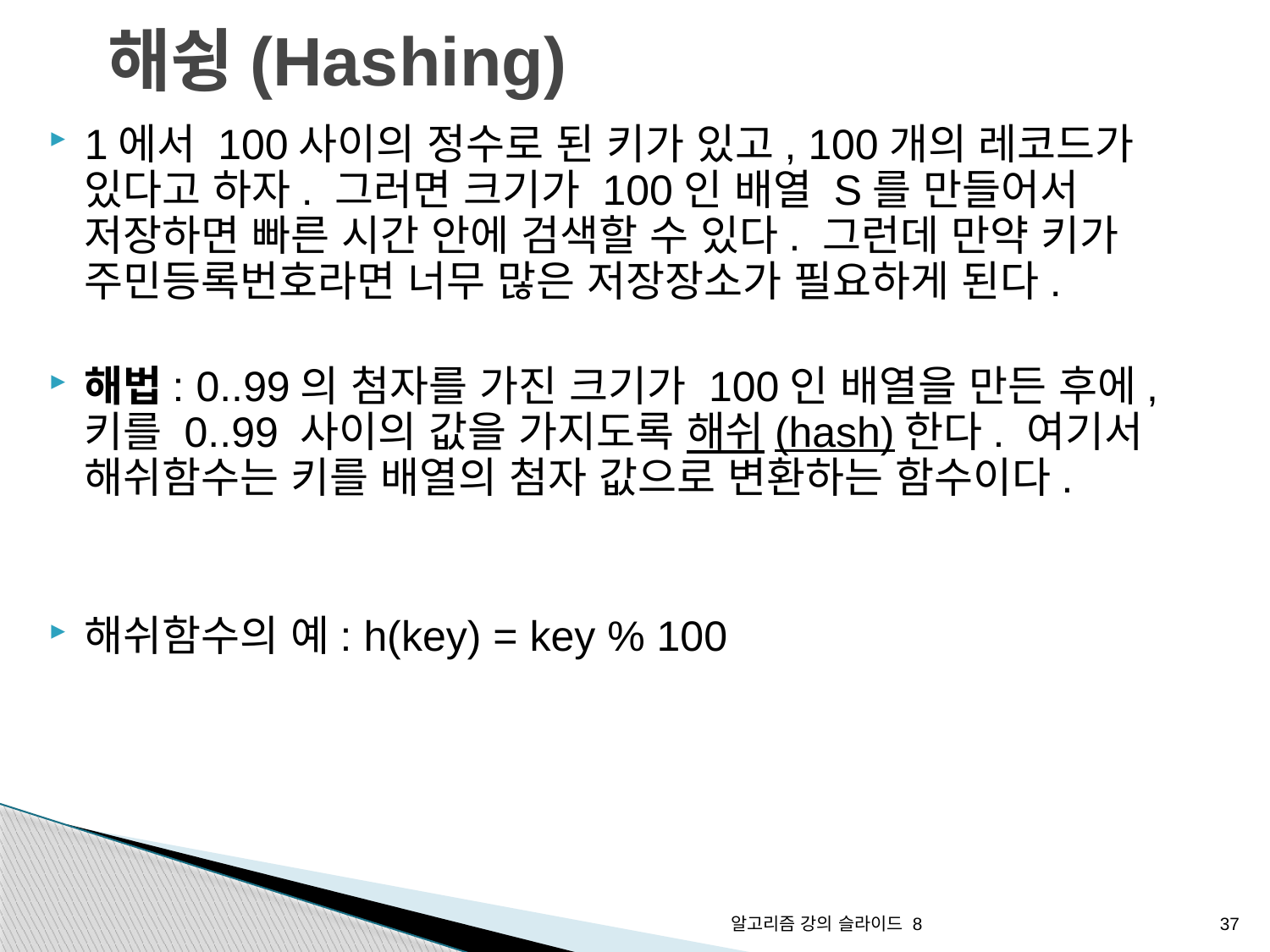

# 해슁(Hashing)
1에서 100사이의 정수로 된 키가 있고, 100개의 레코드가 있다고 하자. 그러면 크기가 100인 배열 S를 만들어서 저장하면 빠른 시간 안에 검색할 수 있다. 그런데 만약 키가 주민등록번호라면 너무 많은 저장장소가 필요하게 된다.

해법: 0..99의 첨자를 가진 크기가 100인 배열을 만든 후에, 키를 0..99 사이의 값을 가지도록 해쉬(hash)한다. 여기서 해쉬함수는 키를 배열의 첨자 값으로 변환하는 함수이다.

해쉬함수의 예: h(key) = key % 100
알고리즘 강의 슬라이드 8
37